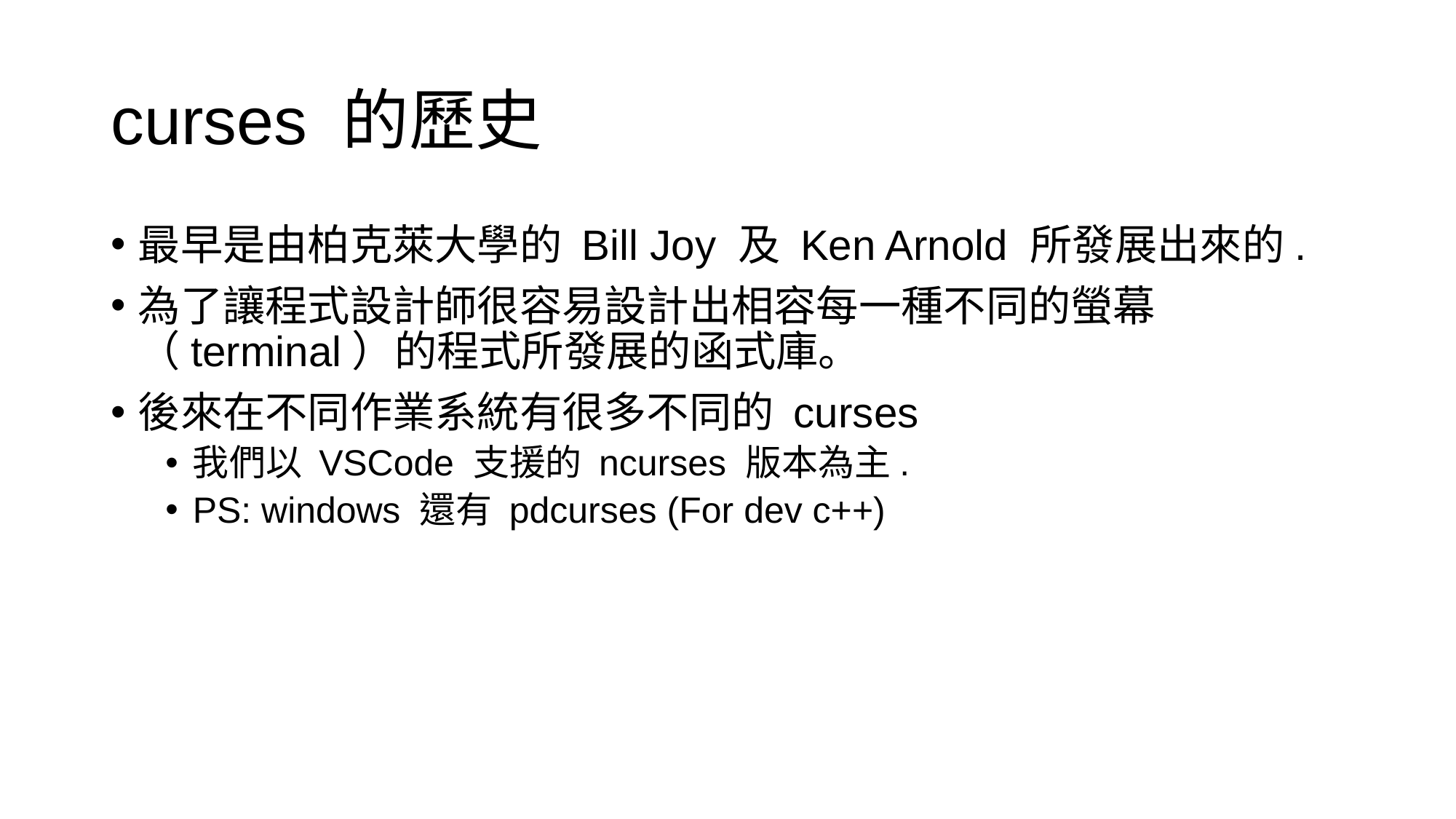

# curses 的歷史
最早是由柏克萊大學的 Bill Joy 及 Ken Arnold 所發展出來的.
為了讓程式設計師很容易設計出相容每一種不同的螢幕（terminal）的程式所發展的函式庫。
後來在不同作業系統有很多不同的 curses
我們以 VSCode 支援的 ncurses 版本為主.
PS: windows 還有 pdcurses (For dev c++)